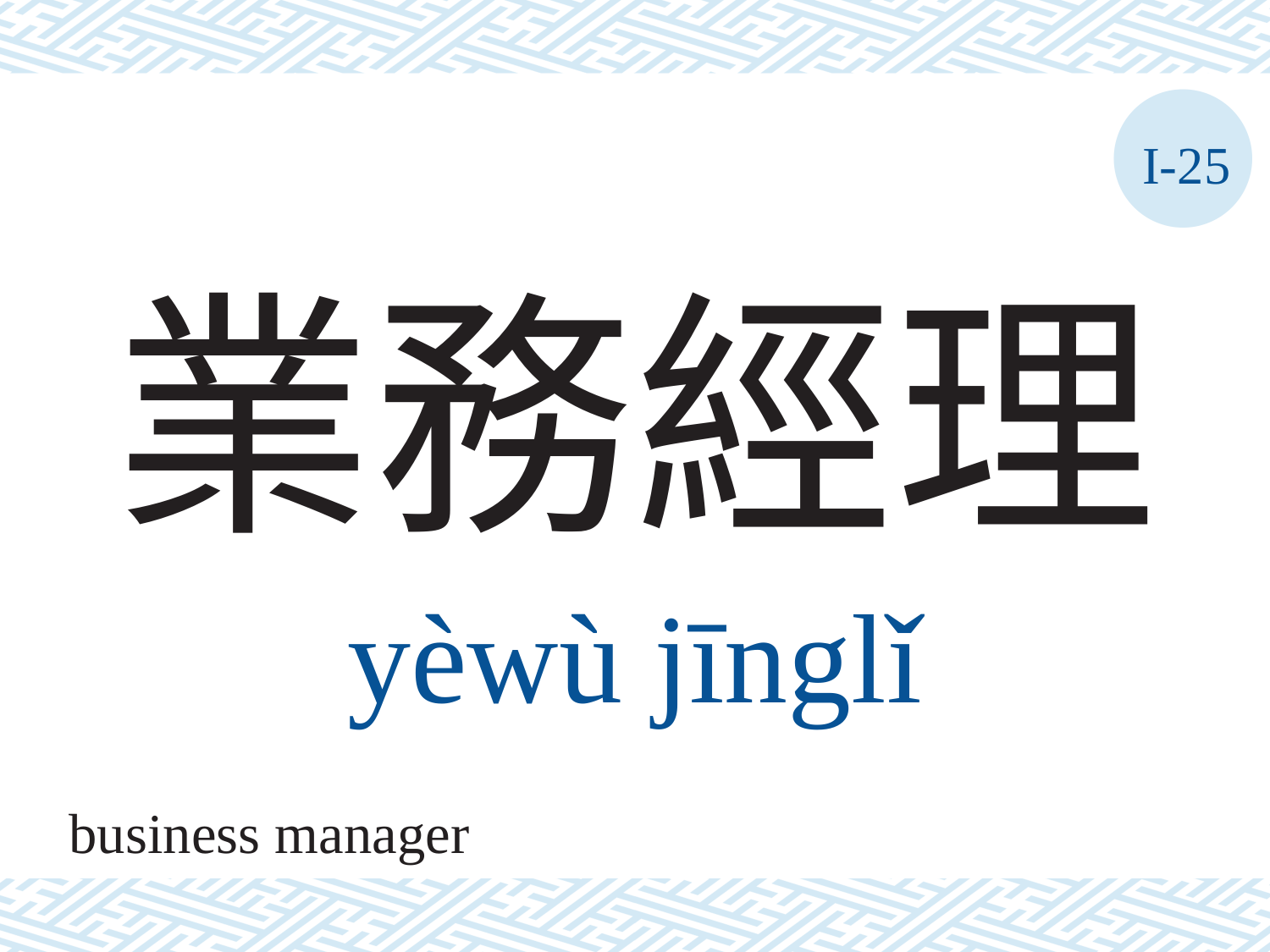

I-25
# 業務經理
yèwù	jīnglǐ
business manager